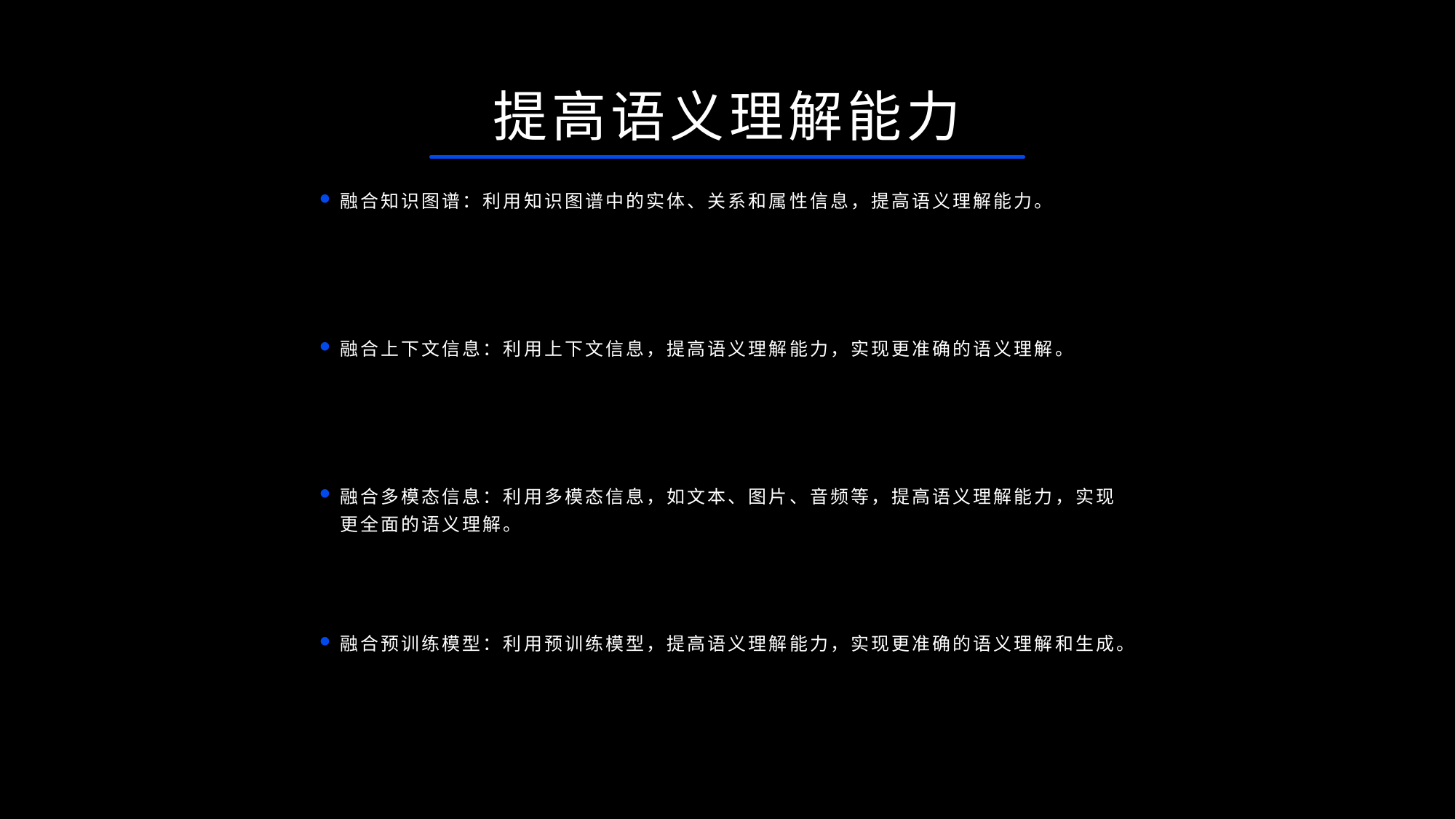

提高语义理解能力
融合知识图谱：利用知识图谱中的实体、关系和属性信息，提高语义理解能力。
融合上下文信息：利用上下文信息，提高语义理解能力，实现更准确的语义理解。
融合多模态信息：利用多模态信息，如文本、图片、音频等，提高语义理解能力，实现更全面的语义理解。
融合预训练模型：利用预训练模型，提高语义理解能力，实现更准确的语义理解和生成。